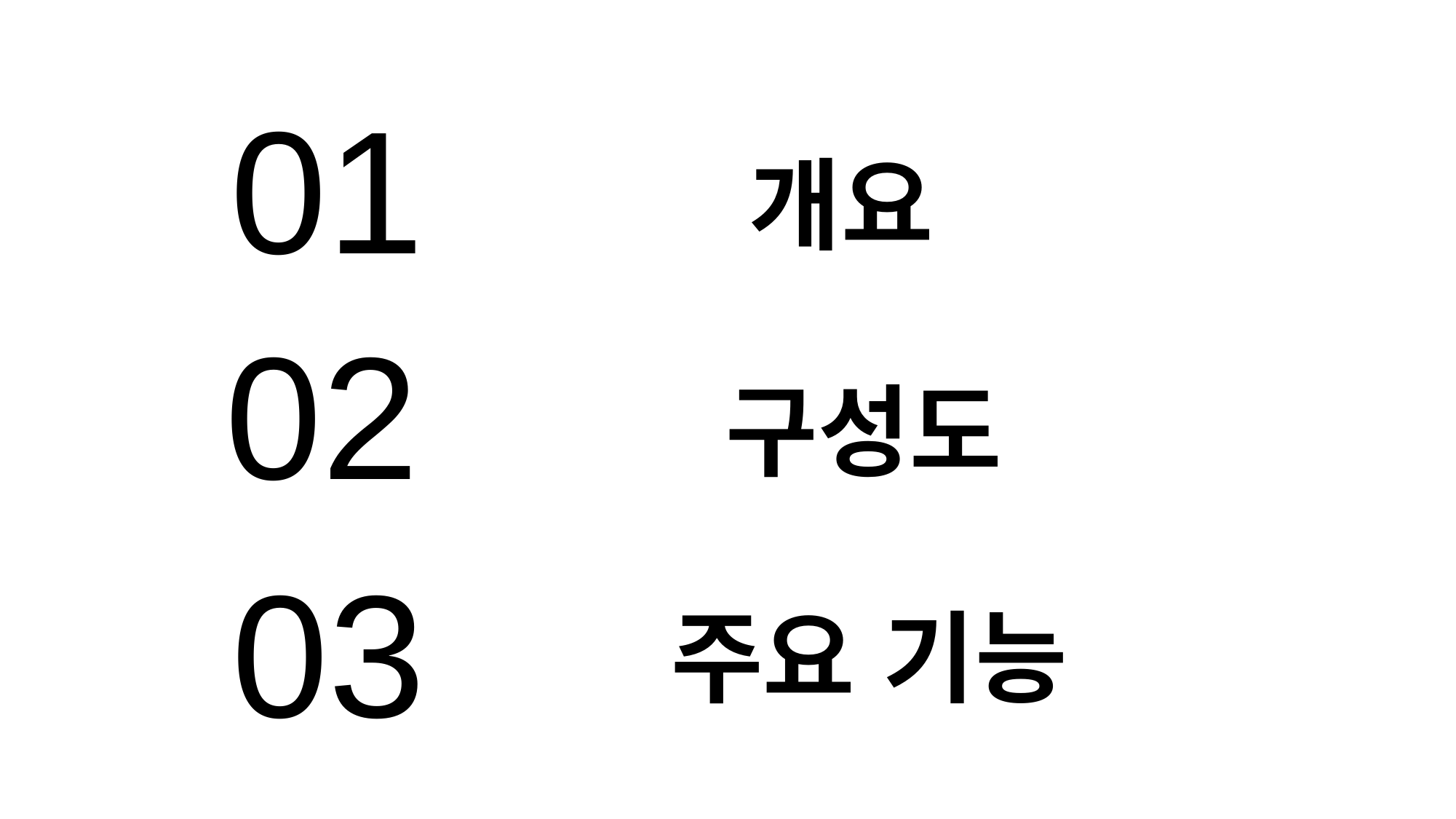

01
개요
02
구성도
03
주요 기능